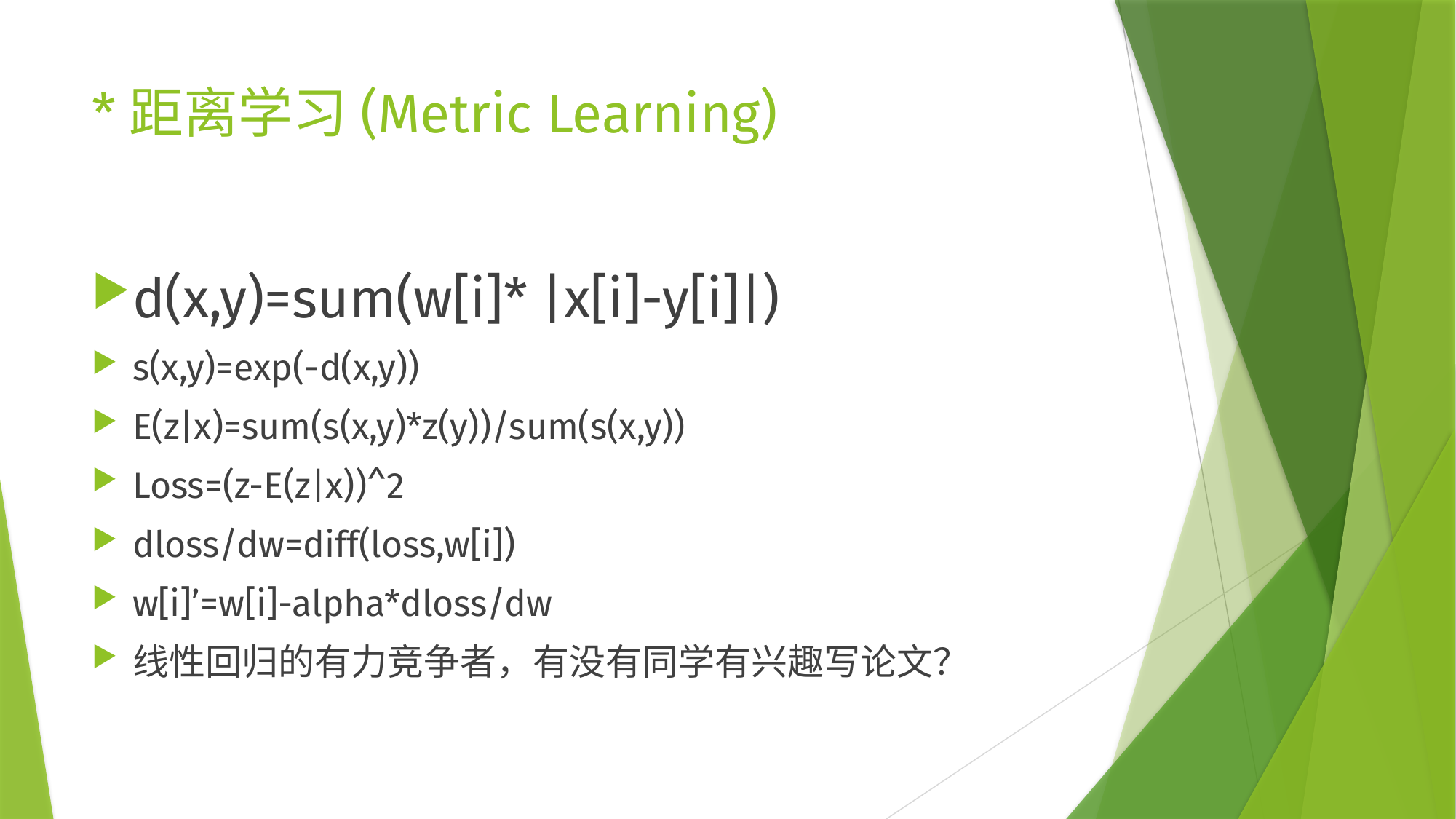

# *距离学习(Metric Learning)
d(x,y)=sum(w[i]* |x[i]-y[i]|)
s(x,y)=exp(-d(x,y))
E(z|x)=sum(s(x,y)*z(y))/sum(s(x,y))
Loss=(z-E(z|x))^2
dloss/dw=diff(loss,w[i])
w[i]’=w[i]-alpha*dloss/dw
线性回归的有力竞争者，有没有同学有兴趣写论文？